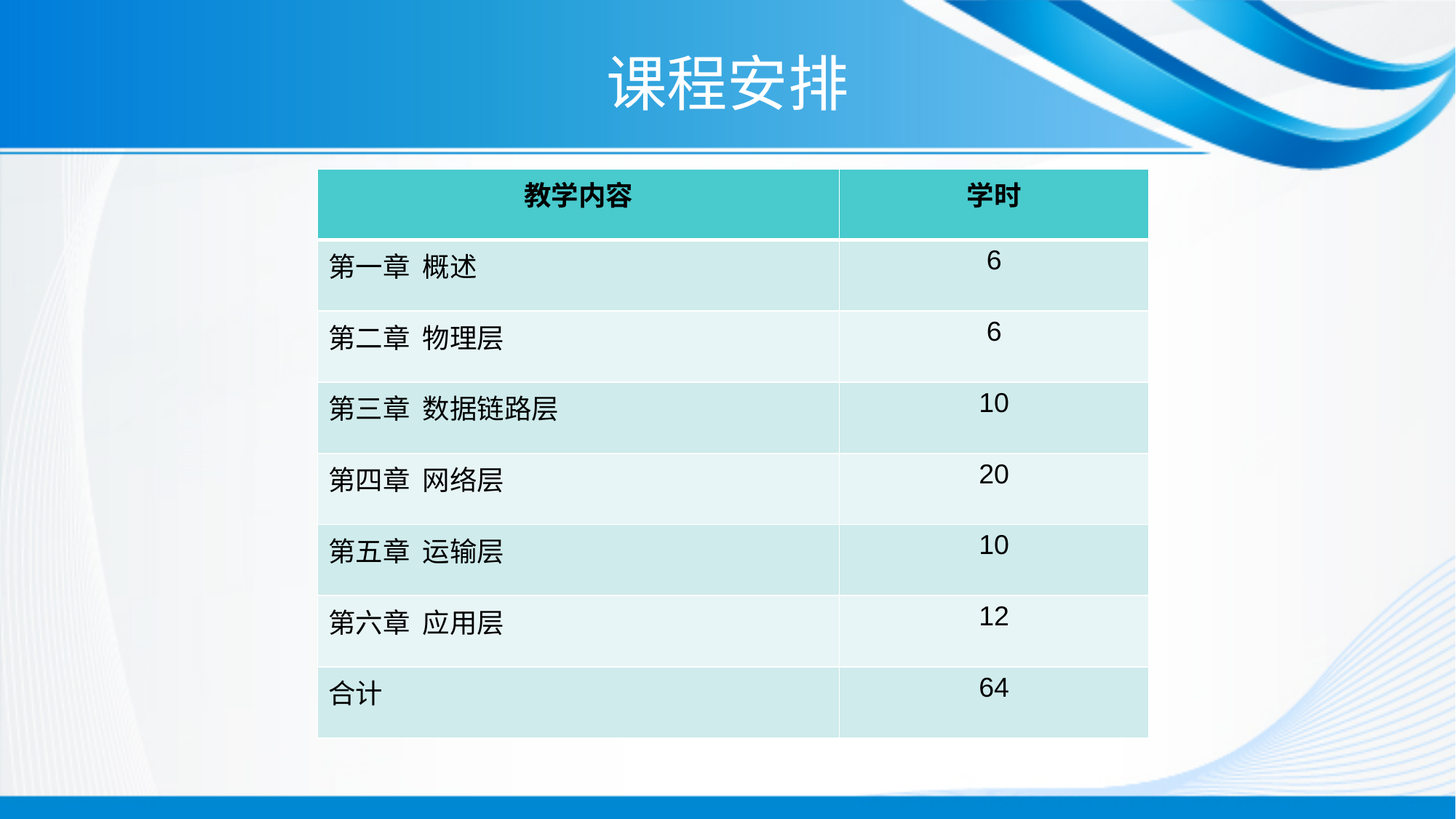

# 课程安排

| 教学内容 | 学时 |
| --- | --- |
| 第一章 概述 | 6 |
| 第二章 物理层 | 6 |
| 第三章 数据链路层 | 10 |
| 第四章 网络层 | 20 |
| 第五章 运输层 | 10 |
| 第六章 应用层 | 12 |
| 合计 | 64 |